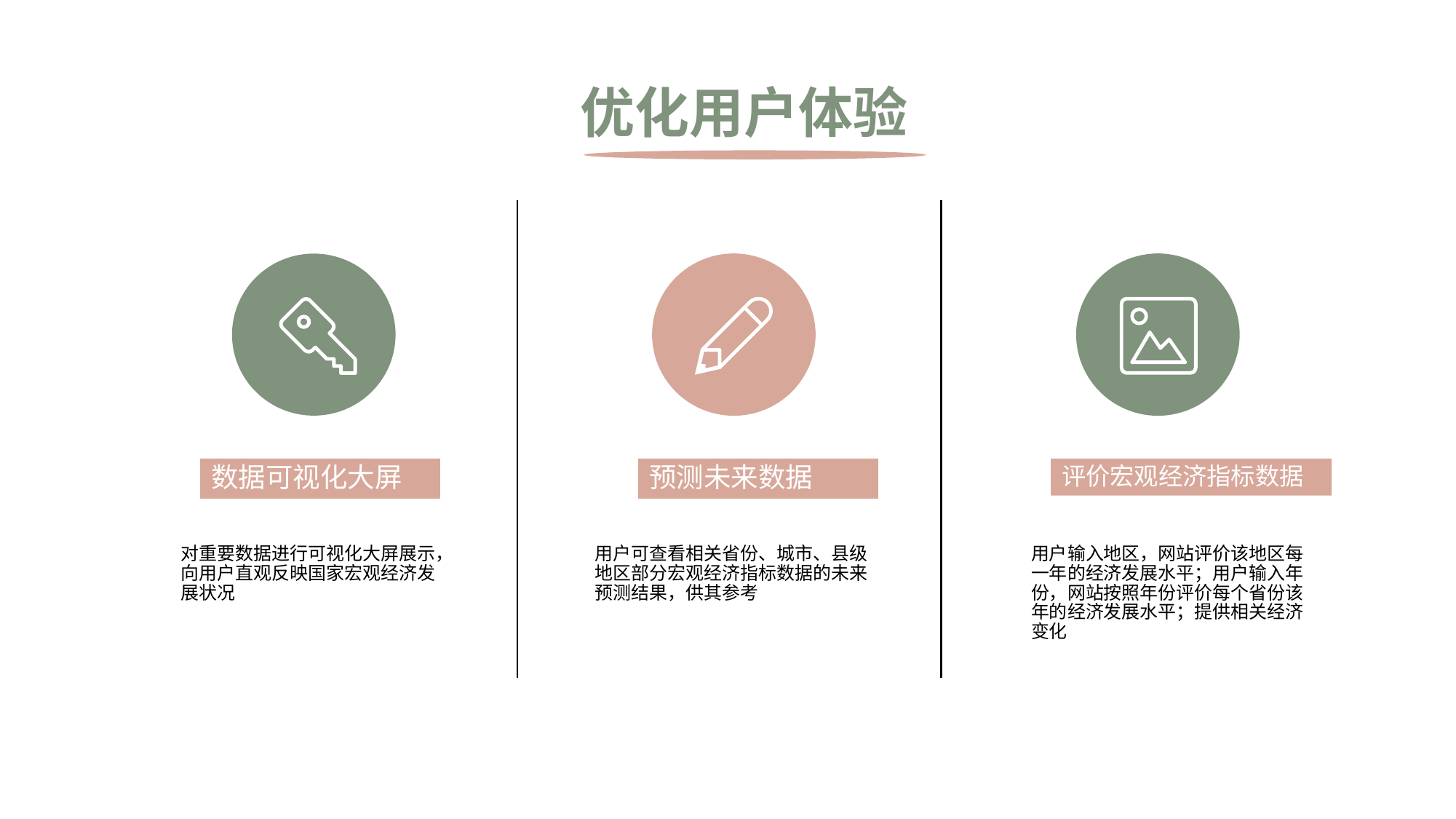

优化用户体验

评价宏观经济指标数据
数据可视化大屏
预测未来数据
用户可查看相关省份、城市、县级地区部分宏观经济指标数据的未来预测结果，供其参考
用户输入地区，网站评价该地区每一年的经济发展水平；用户输入年份，网站按照年份评价每个省份该年的经济发展水平；提供相关经济变化

对重要数据进行可视化大屏展示，向用户直观反映国家宏观经济发展状况